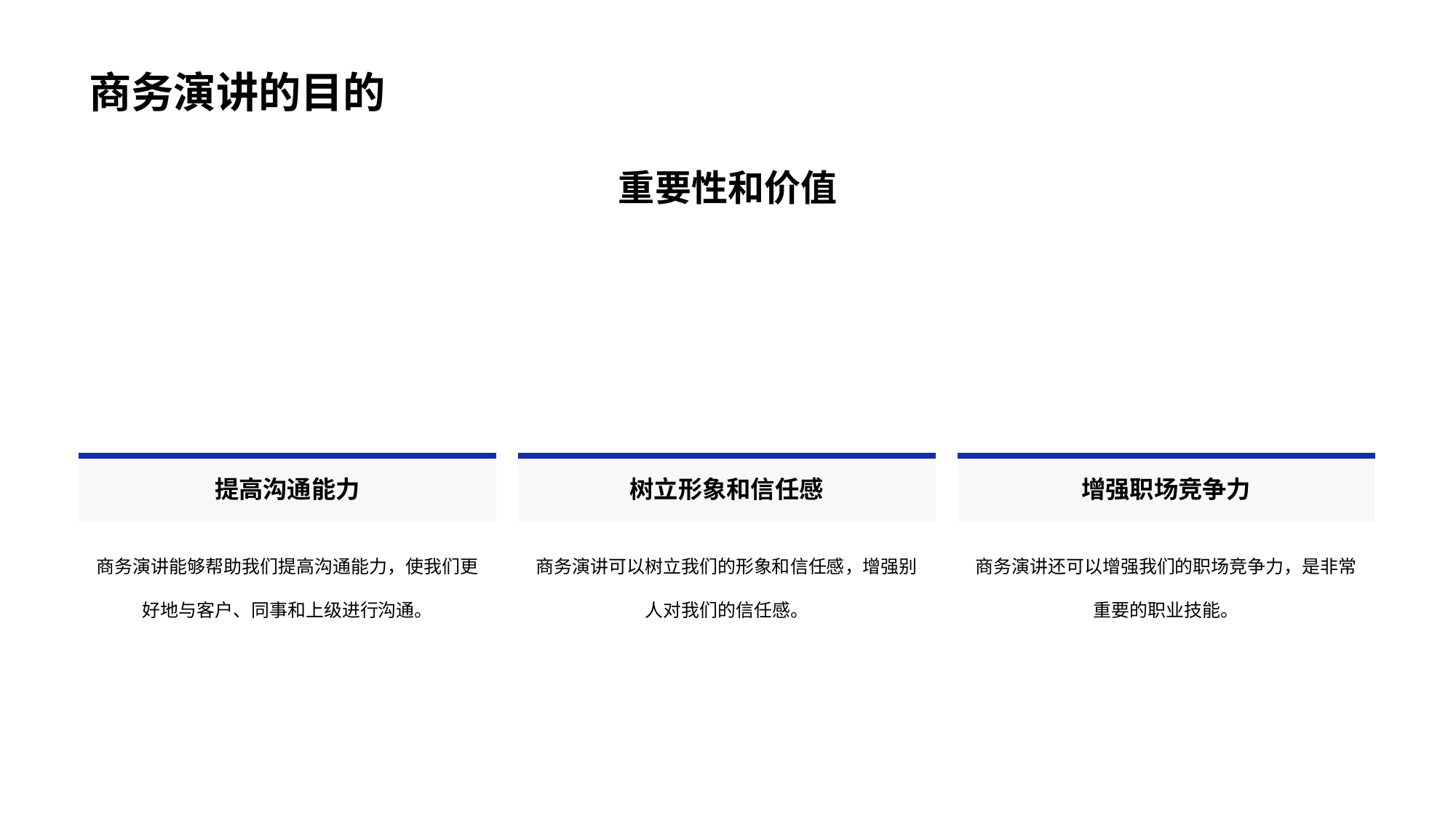

商务演讲的目的
重要性和价值
提高沟通能力
商务演讲能够帮助我们提高沟通能力，使我们更好地与客户、同事和上级进行沟通。
树立形象和信任感
商务演讲可以树立我们的形象和信任感，增强别人对我们的信任感。
增强职场竞争力
商务演讲还可以增强我们的职场竞争力，是非常重要的职业技能。